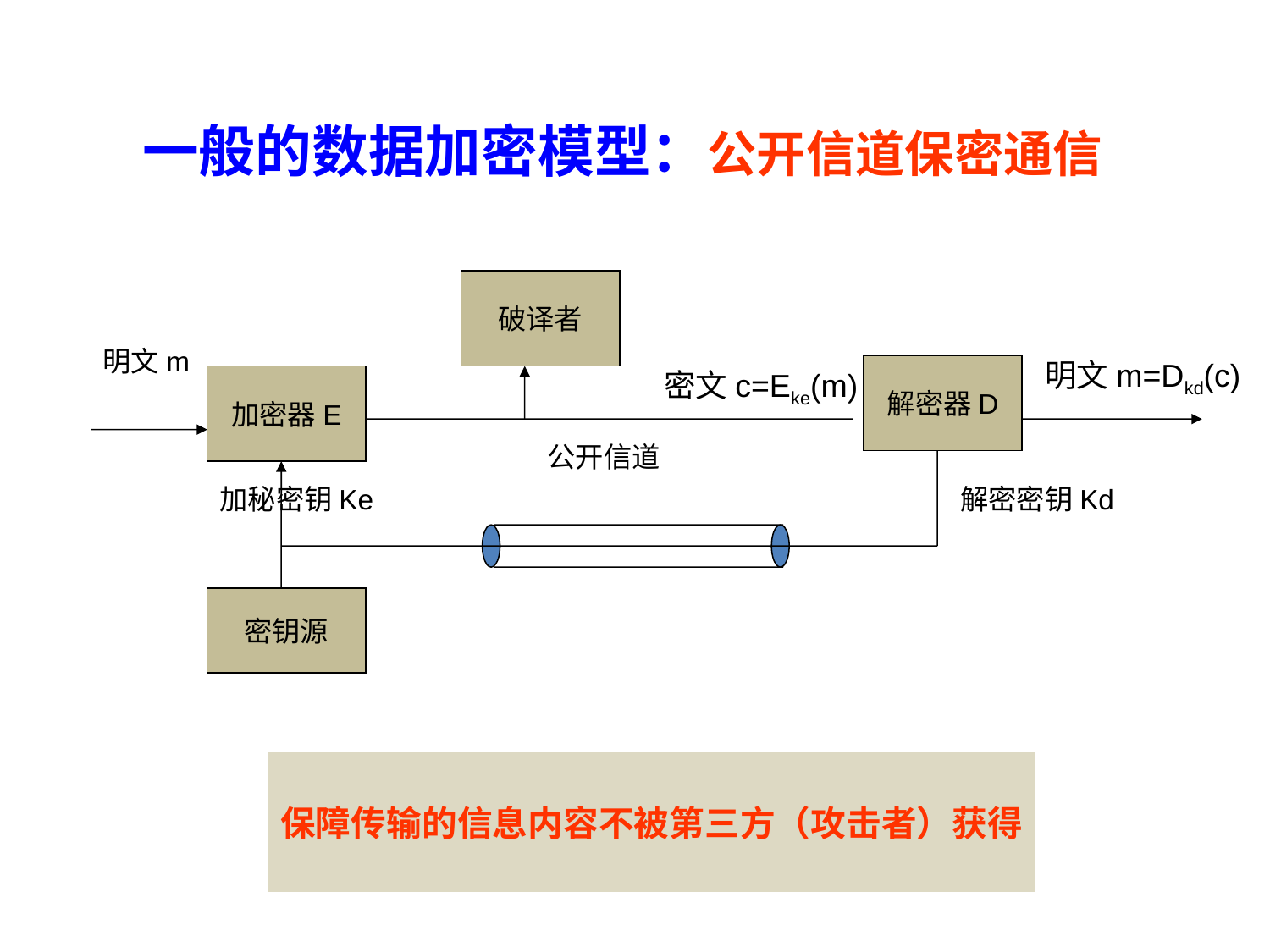

一般的数据加密模型：公开信道保密通信
破译者
明文m
明文m=Dkd(c)
密文c=Eke(m)
解密器D
加密器E

公开信道

加秘密钥Ke
解密密钥Kd

密钥源

保障传输的信息内容不被第三方（攻击者）获得